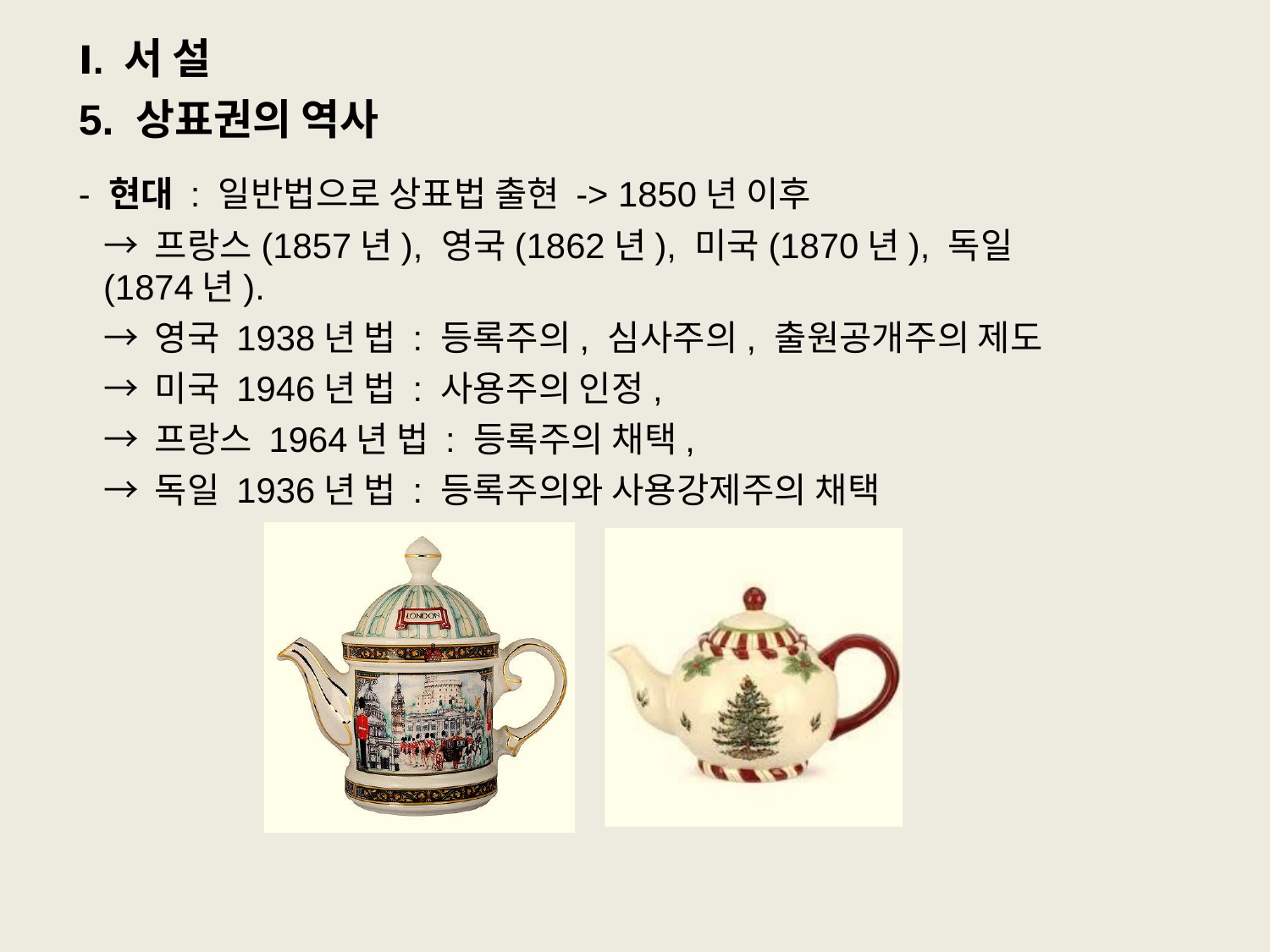

# Ⅰ. 서 설
5. 상표권의 역사
- 현대 : 일반법으로 상표법 출현 -> 1850년 이후
→ 프랑스(1857년), 영국(1862년), 미국(1870년), 독일(1874년).
→ 영국 1938년 법 : 등록주의, 심사주의, 출원공개주의 제도
→ 미국 1946년 법 : 사용주의 인정,
→ 프랑스 1964년 법 : 등록주의 채택,
→ 독일 1936년 법 : 등록주의와 사용강제주의 채택